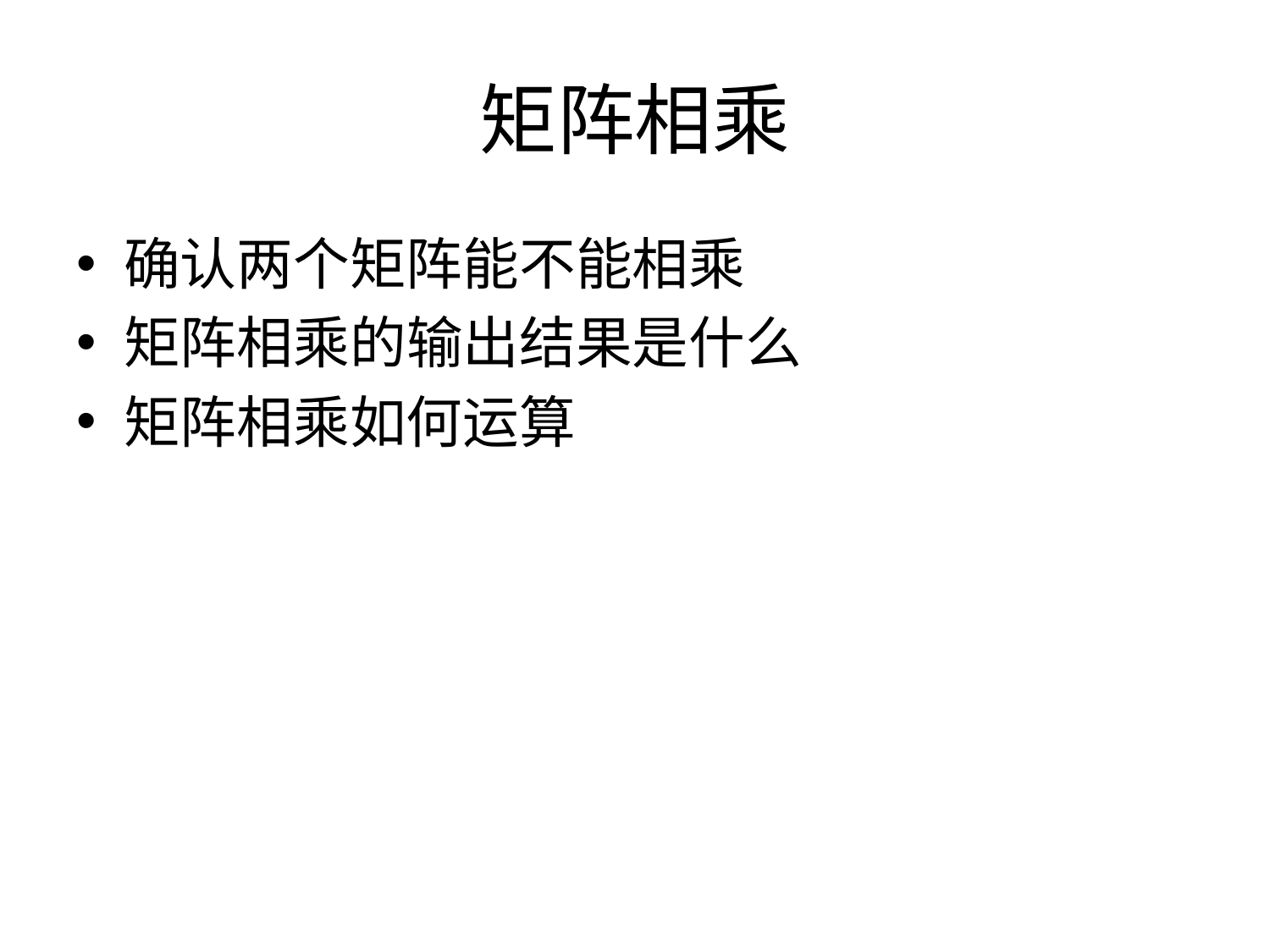

# 矩阵相乘
确认两个矩阵能不能相乘
矩阵相乘的输出结果是什么
矩阵相乘如何运算